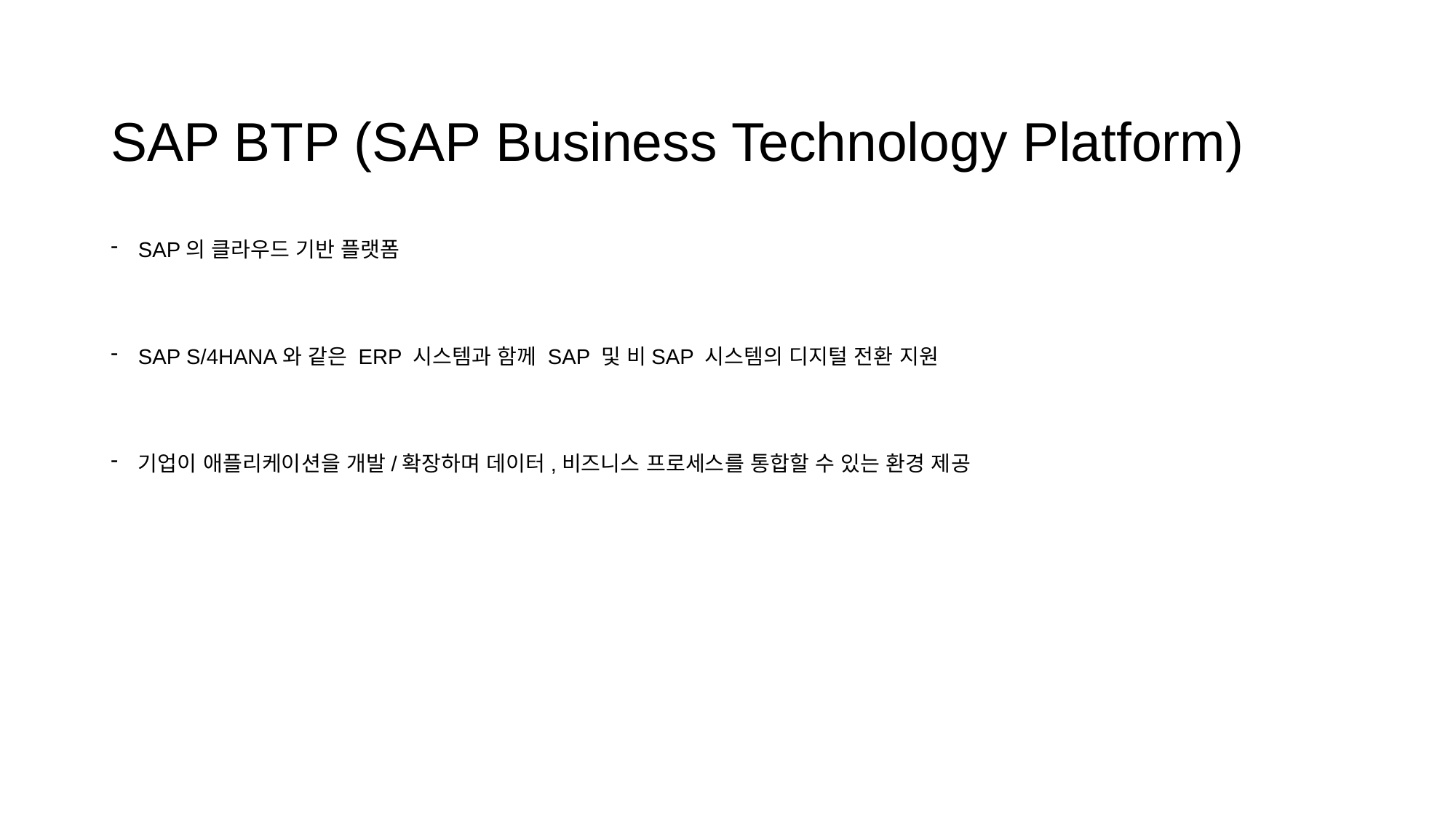

# SAP BTP (SAP Business Technology Platform)
SAP의 클라우드 기반 플랫폼

SAP S/4HANA와 같은 ERP 시스템과 함께 SAP 및 비SAP 시스템의 디지털 전환 지원

기업이 애플리케이션을 개발/확장하며 데이터,비즈니스 프로세스를 통합할 수 있는 환경 제공